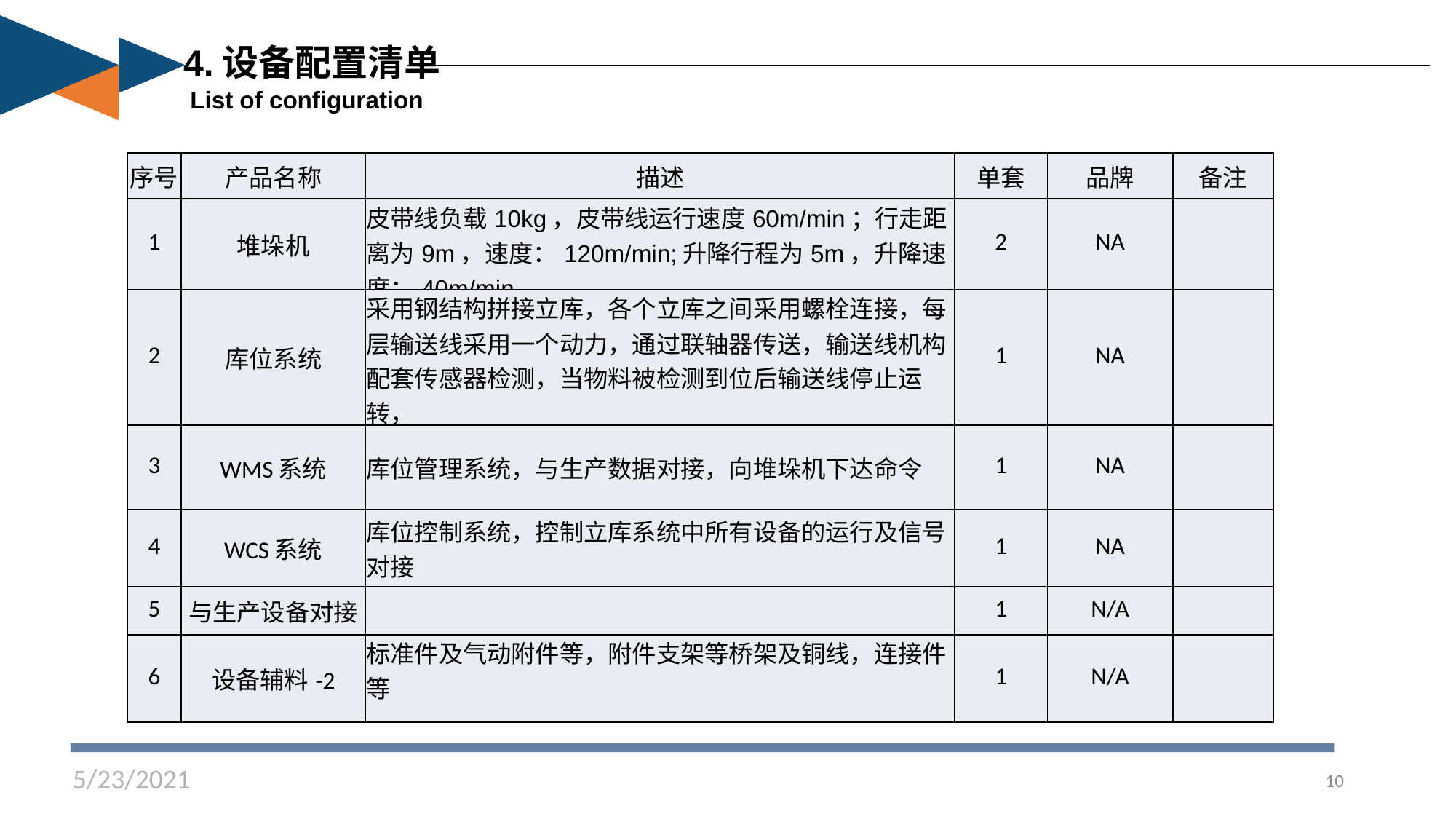

4.设备配置清单
 List of configuration
| 序号 | 产品名称 | 描述 | 单套 | 品牌 | 备注 |
| --- | --- | --- | --- | --- | --- |
| 1 | 堆垛机 | 皮带线负载10kg，皮带线运行速度60m/min；行走距离为9m，速度：120m/min;升降行程为5m，升降速度：40m/min | 2 | NA |  |
| 2 | 库位系统 | 采用钢结构拼接立库，各个立库之间采用螺栓连接，每层输送线采用一个动力，通过联轴器传送，输送线机构配套传感器检测，当物料被检测到位后输送线停止运转， | 1 | NA |  |
| 3 | WMS系统 | 库位管理系统，与生产数据对接，向堆垛机下达命令 | 1 | NA |  |
| 4 | WCS系统 | 库位控制系统，控制立库系统中所有设备的运行及信号对接 | 1 | NA |  |
| 5 | 与生产设备对接 |  | 1 | N/A |  |
| 6 | 设备辅料-2 | 标准件及气动附件等，附件支架等桥架及铜线，连接件等 | 1 | N/A |  |
5/23/2021
10